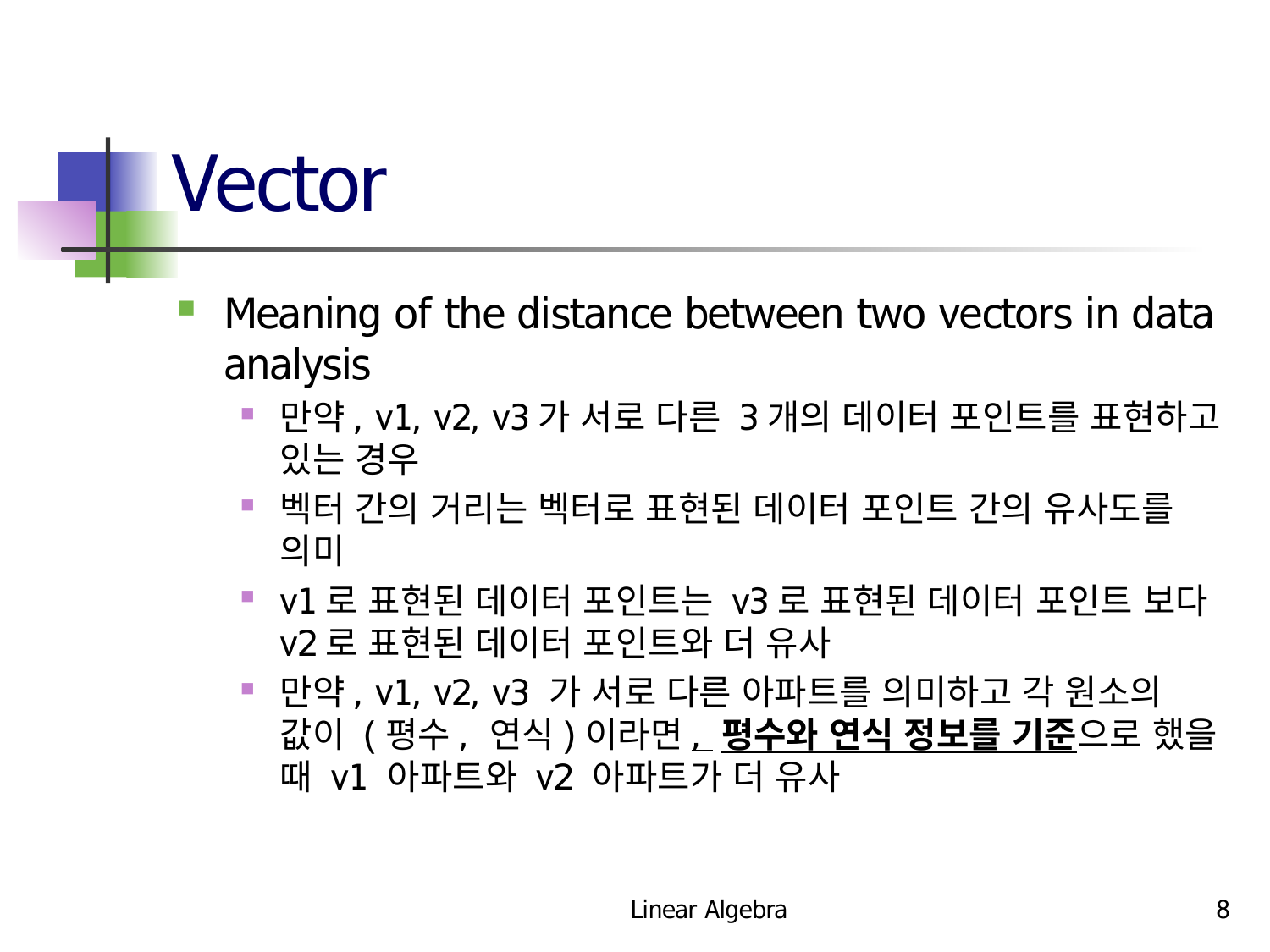

# Vector
Meaning of the distance between two vectors in data analysis
만약, v1, v2, v3가 서로 다른 3개의 데이터 포인트를 표현하고 있는 경우
벡터 간의 거리는 벡터로 표현된 데이터 포인트 간의 유사도를 의미
v1로 표현된 데이터 포인트는 v3로 표현된 데이터 포인트 보다 v2로 표현된 데이터 포인트와 더 유사
만약, v1, v2, v3 가 서로 다른 아파트를 의미하고 각 원소의 값이 (평수, 연식)이라면, 평수와 연식 정보를 기준으로 했을 때 v1 아파트와 v2 아파트가 더 유사
Linear Algebra
8